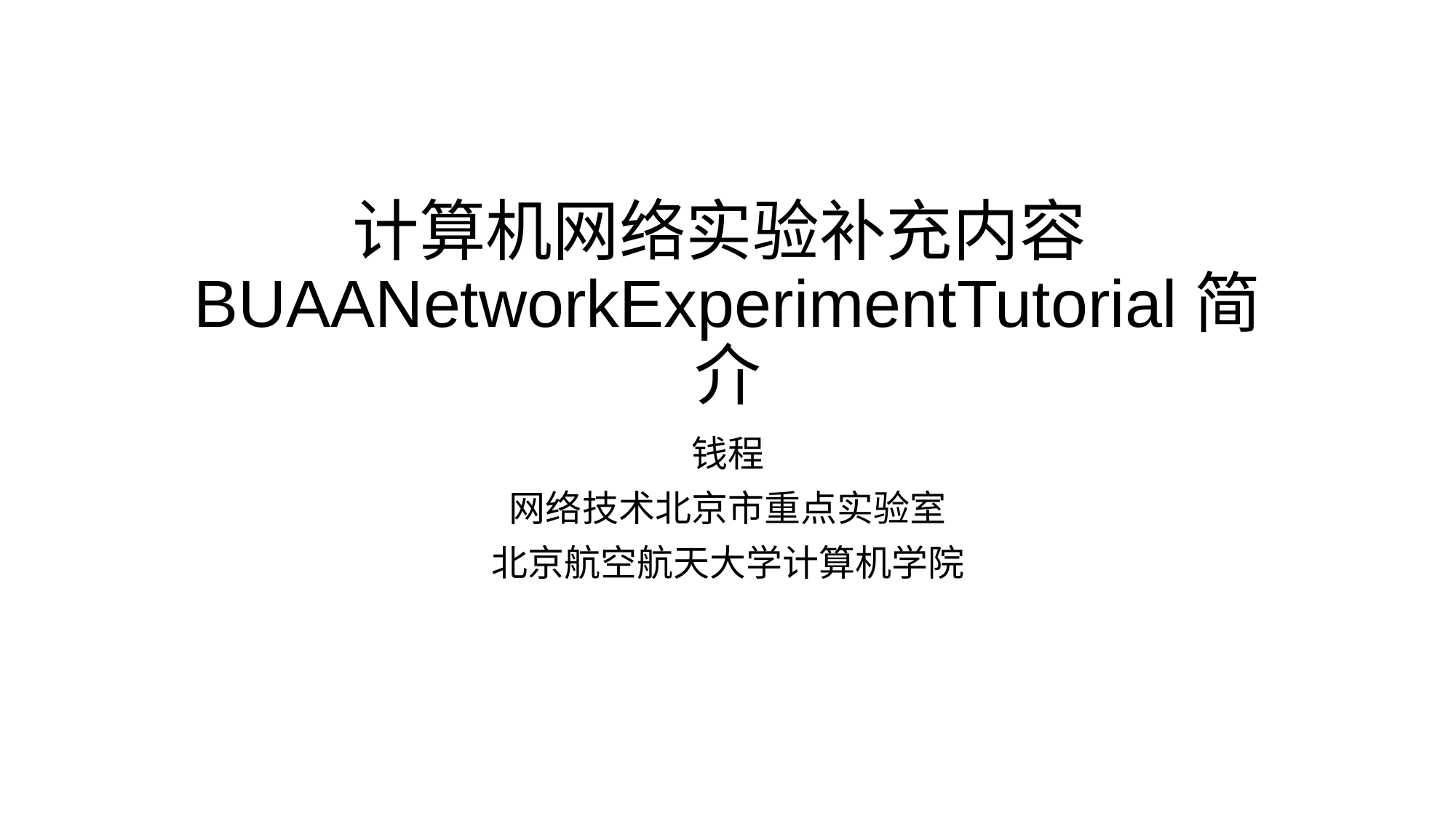

# 计算机网络实验补充内容BUAANetworkExperimentTutorial简介
钱程
网络技术北京市重点实验室
北京航空航天大学计算机学院